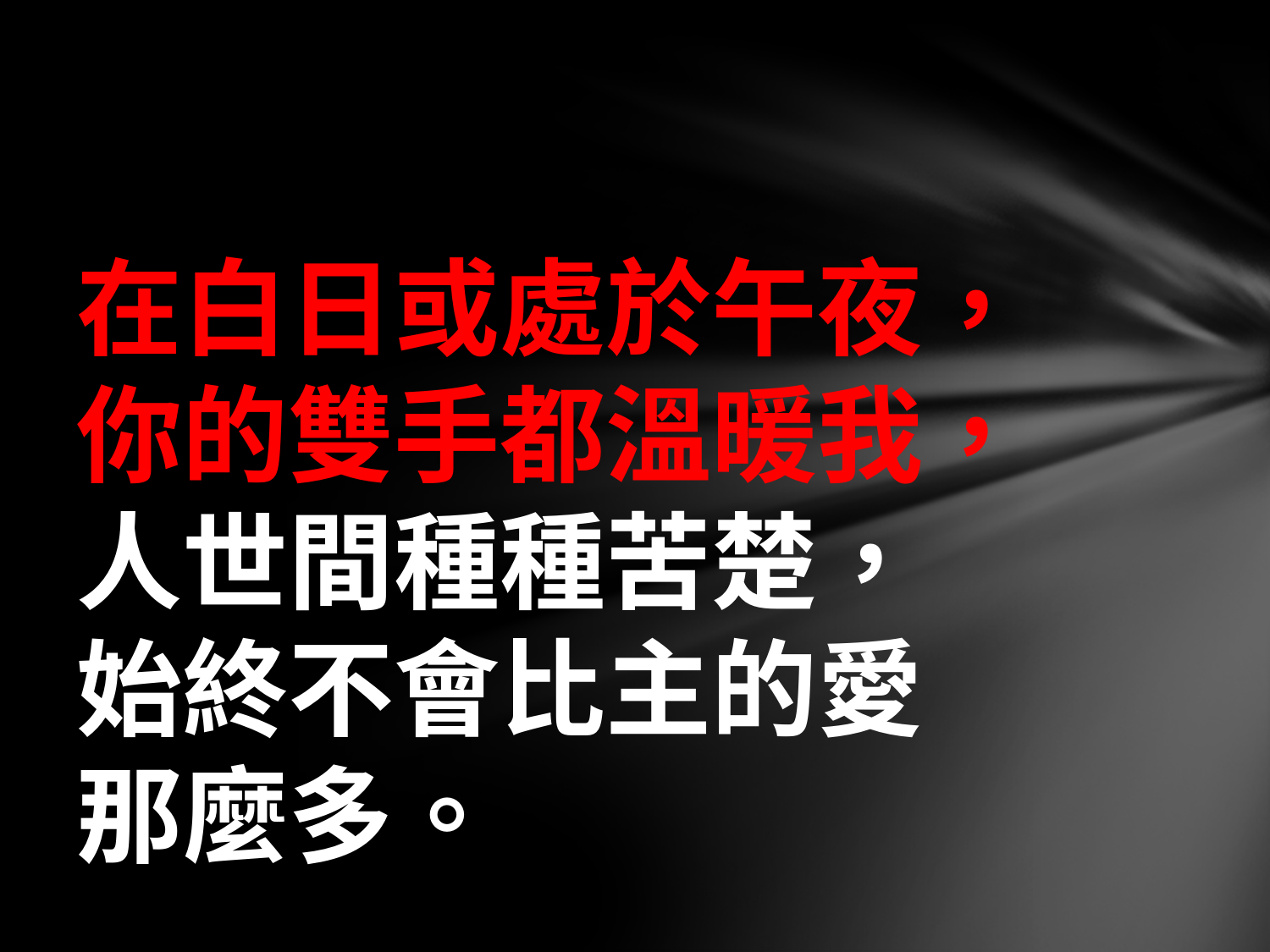

# 在白日或處於午夜， 你的雙手都溫暖我， 人世間種種苦楚， 始終不會比主的愛 那麼多。